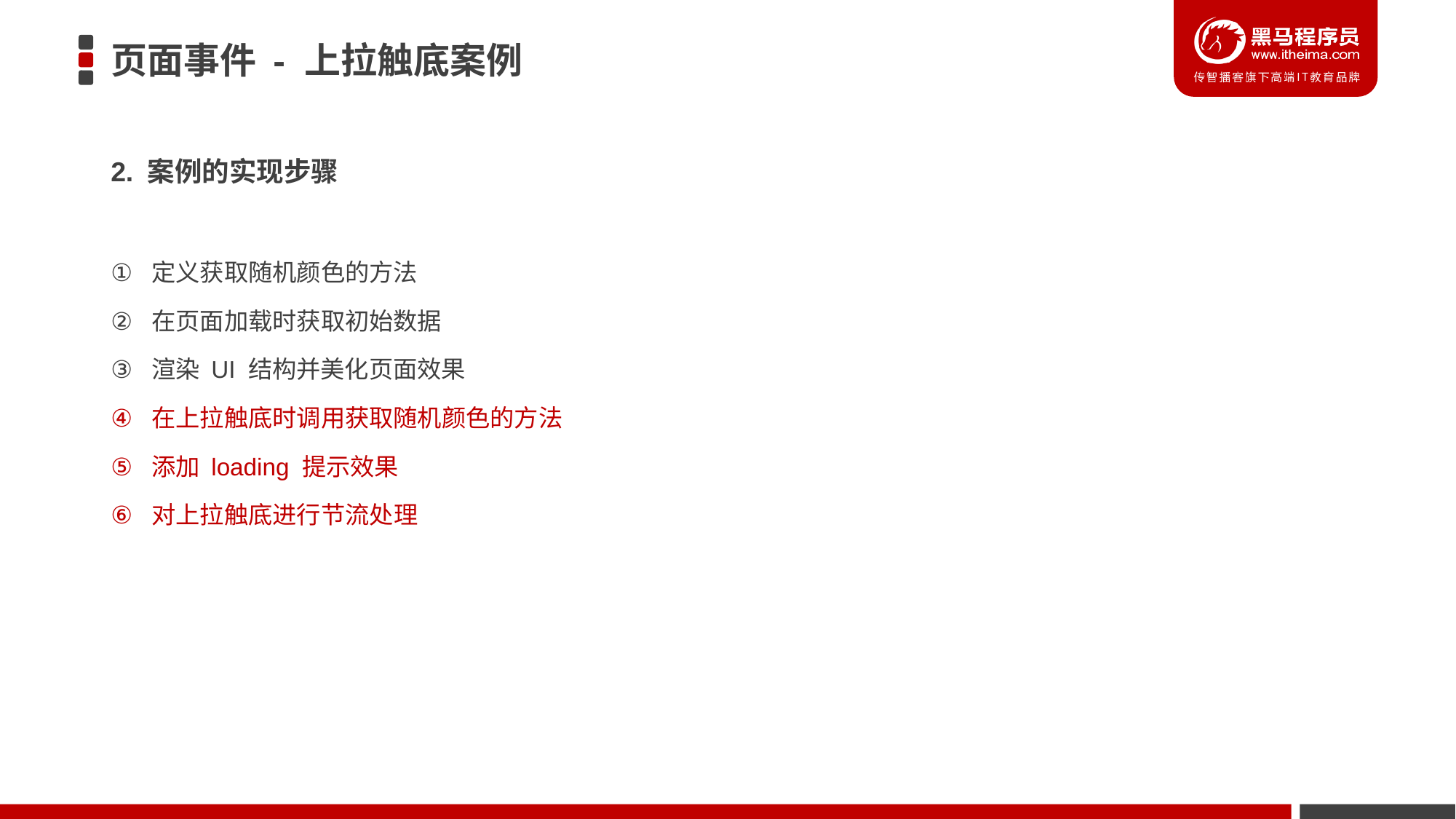

# 页面事件 - 上拉触底案例
2. 案例的实现步骤
定义获取随机颜色的方法
在页面加载时获取初始数据
渲染 UI 结构并美化页面效果
在上拉触底时调用获取随机颜色的方法
添加 loading 提示效果
对上拉触底进行节流处理